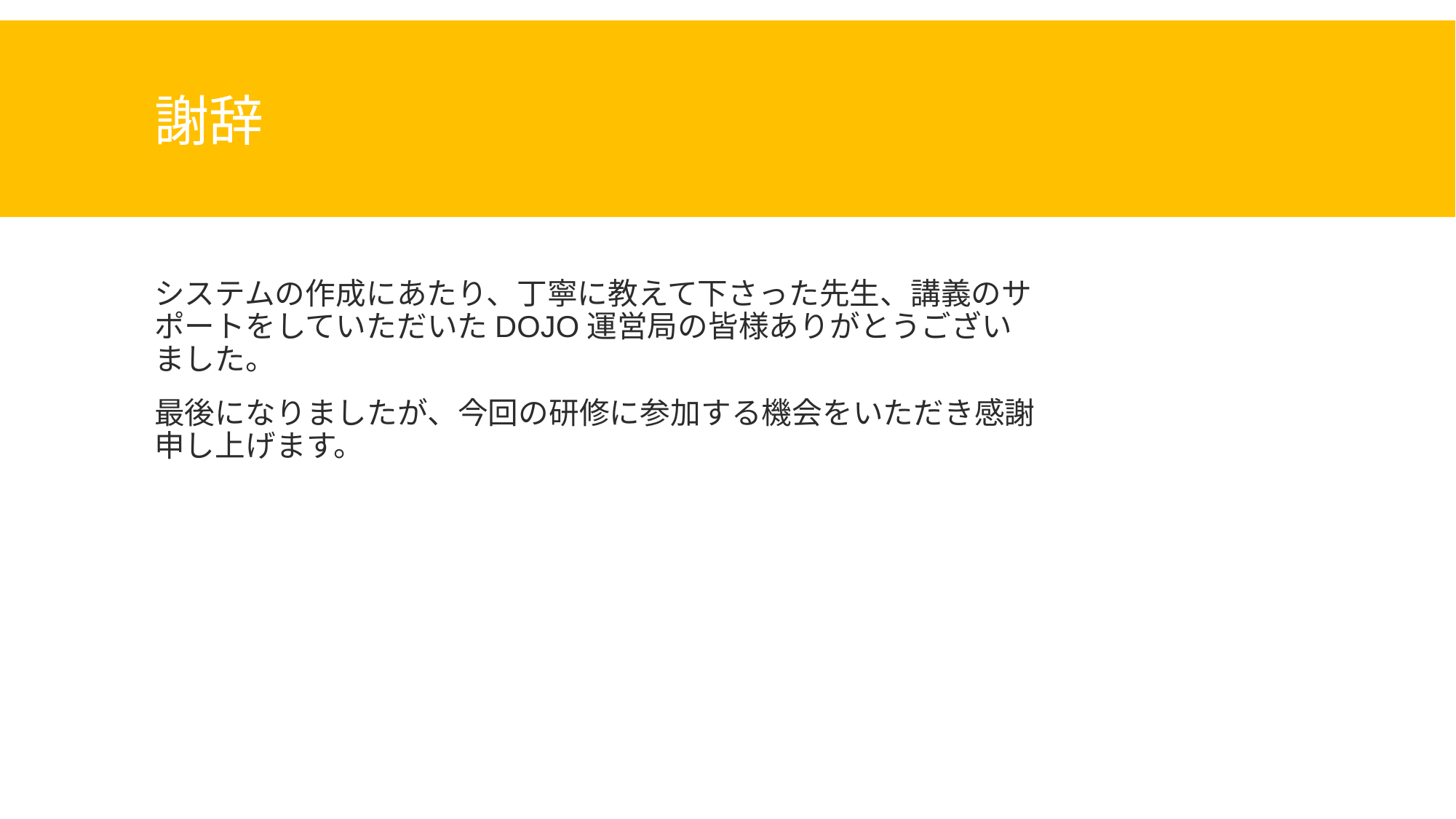

# 謝辞
システムの作成にあたり、丁寧に教えて下さった先生、講義のサポートをしていただいたDOJO運営局の皆様ありがとうございました。
最後になりましたが、今回の研修に参加する機会をいただき感謝申し上げます。
23